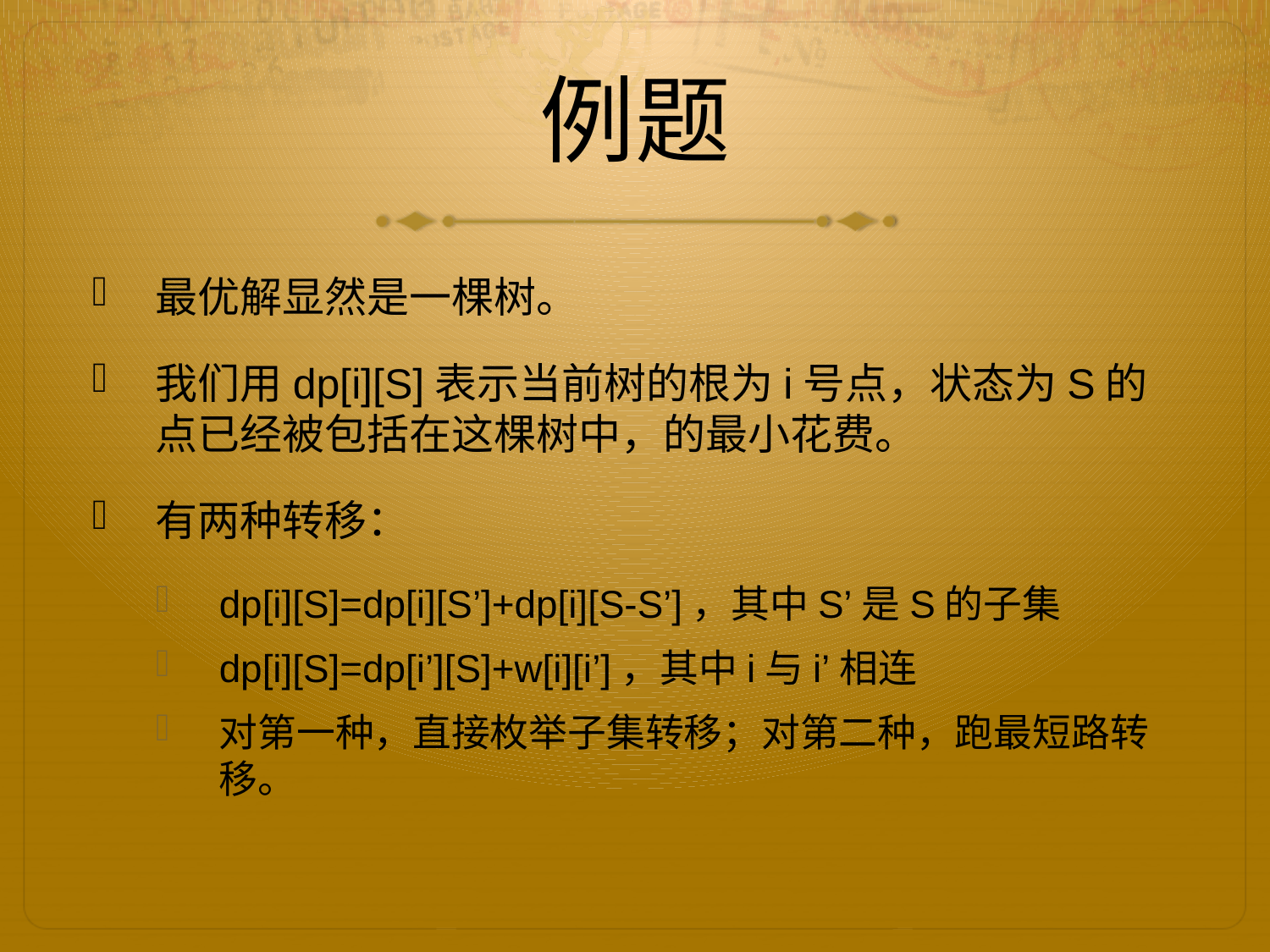

# 例题
最优解显然是一棵树。
我们用dp[i][S]表示当前树的根为i号点，状态为S的点已经被包括在这棵树中，的最小花费。
有两种转移：
dp[i][S]=dp[i][S’]+dp[i][S-S’]，其中S’是S的子集
dp[i][S]=dp[i’][S]+w[i][i’]，其中i与i’相连
对第一种，直接枚举子集转移；对第二种，跑最短路转移。